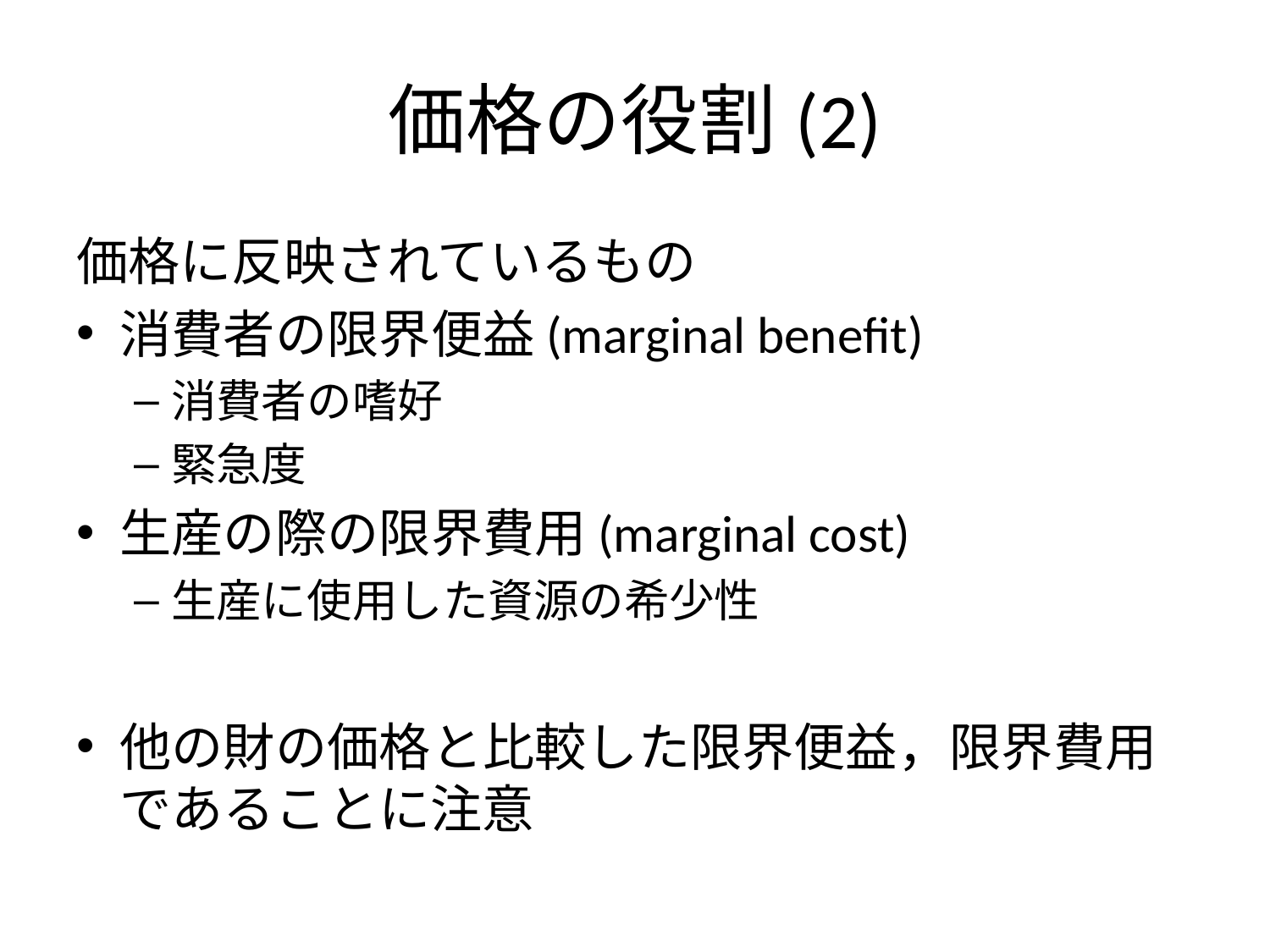

# 価格の役割(2)
価格に反映されているもの
消費者の限界便益(marginal benefit)
消費者の嗜好
緊急度
生産の際の限界費用(marginal cost)
生産に使用した資源の希少性

他の財の価格と比較した限界便益，限界費用であることに注意